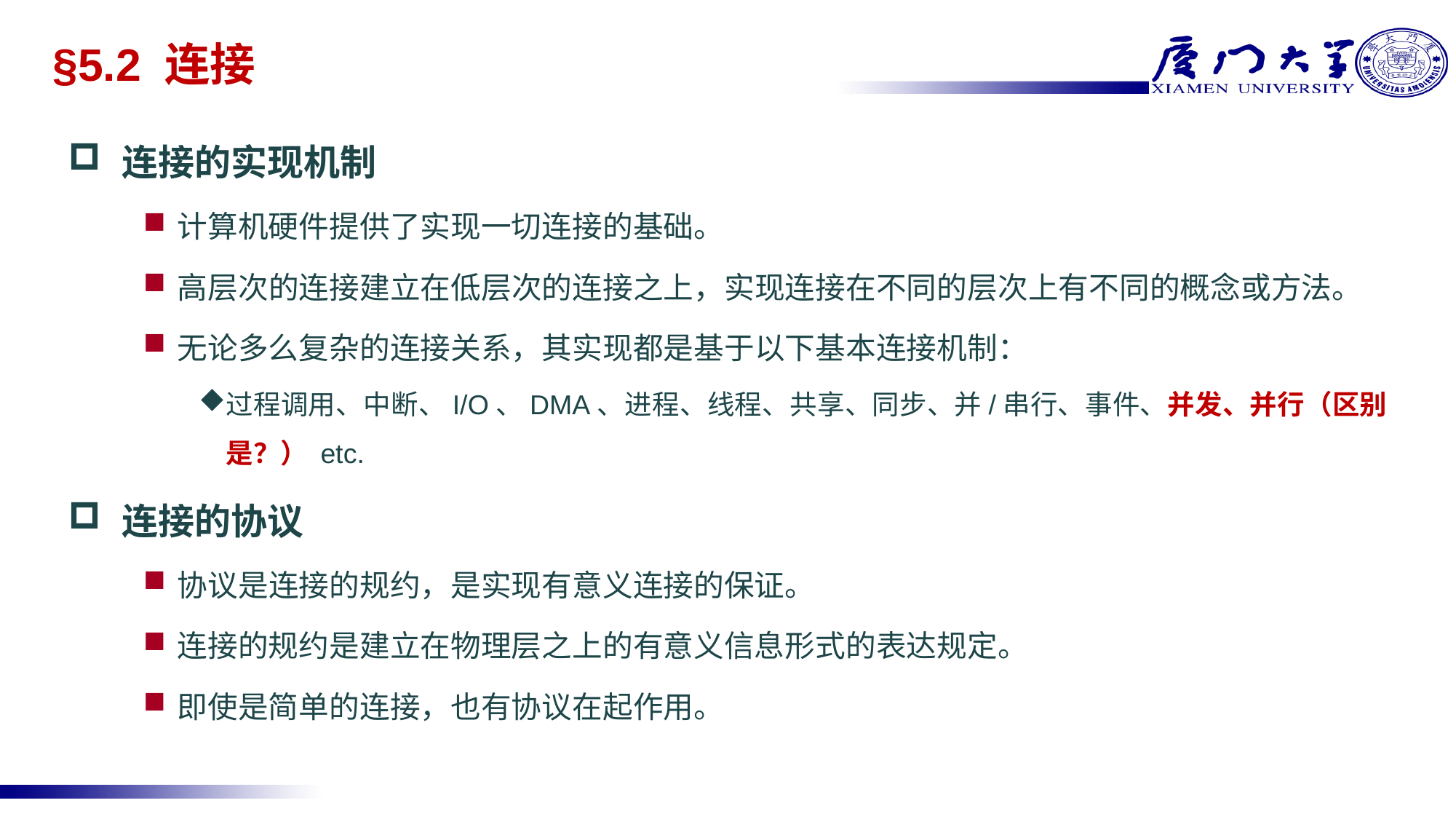

# §5.2 连接
连接的实现机制
计算机硬件提供了实现一切连接的基础。
高层次的连接建立在低层次的连接之上，实现连接在不同的层次上有不同的概念或方法。
无论多么复杂的连接关系，其实现都是基于以下基本连接机制：
过程调用、中断、I/O、DMA、进程、线程、共享、同步、并/串行、事件、并发、并行（区别是？） etc.
连接的协议
协议是连接的规约，是实现有意义连接的保证。
连接的规约是建立在物理层之上的有意义信息形式的表达规定。
即使是简单的连接，也有协议在起作用。